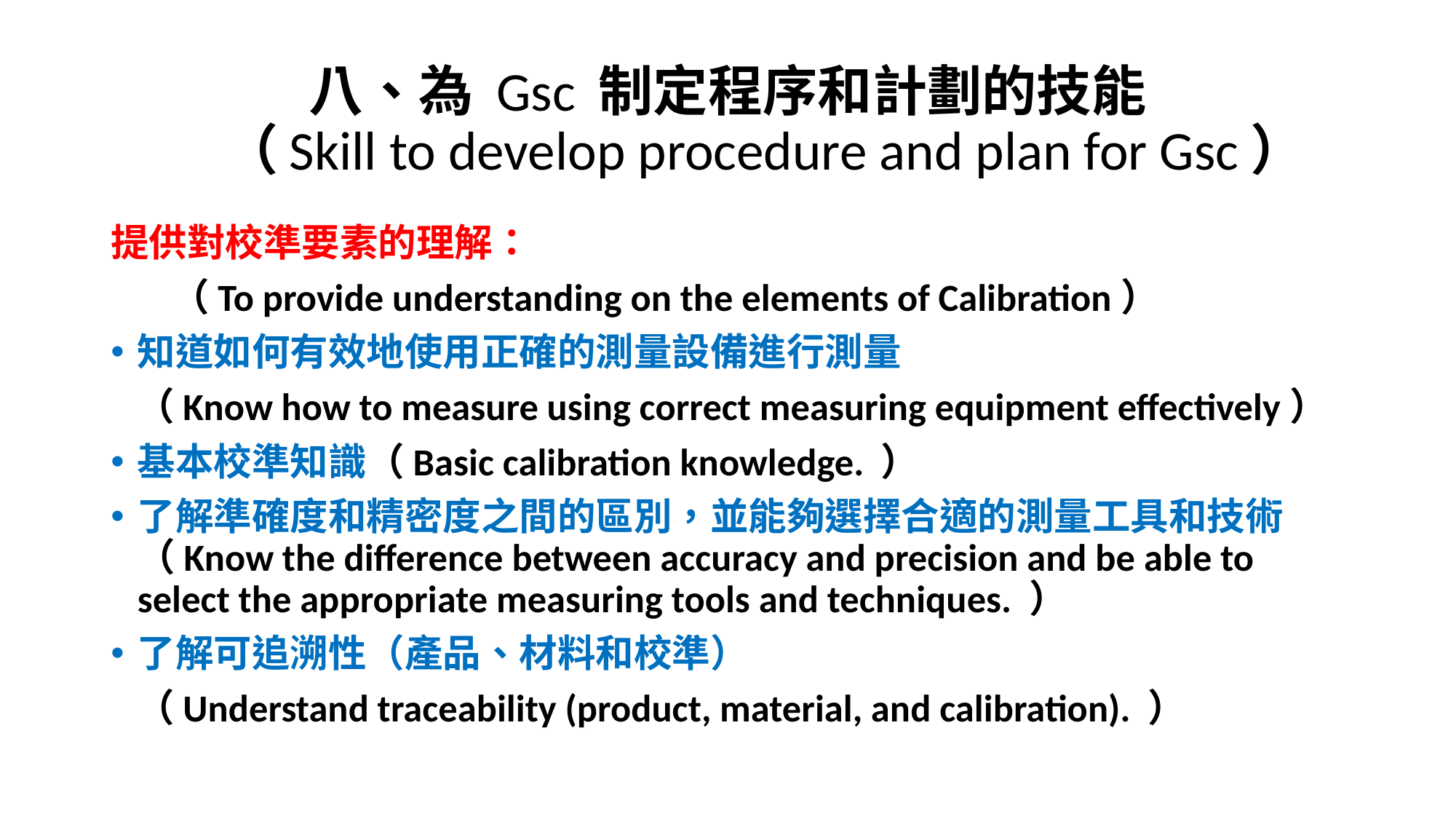

# 八、為 Gsc 制定程序和計劃的技能 （Skill to develop procedure and plan for Gsc）
提供對校準要素的理解：
      （To provide understanding on the elements of Calibration）
知道如何有效地使用正確的測量設備進行測量
  （Know how to measure using correct measuring equipment effectively）
基本校準知識（Basic calibration knowledge. ）
了解準確度和精密度之間的區別，並能夠選擇合適的測量工具和技術（Know the difference between accuracy and precision and be able to select the appropriate measuring tools and techniques. ）
了解可追溯性（產品、材料和校準）
  （Understand traceability (product, material, and calibration). ）